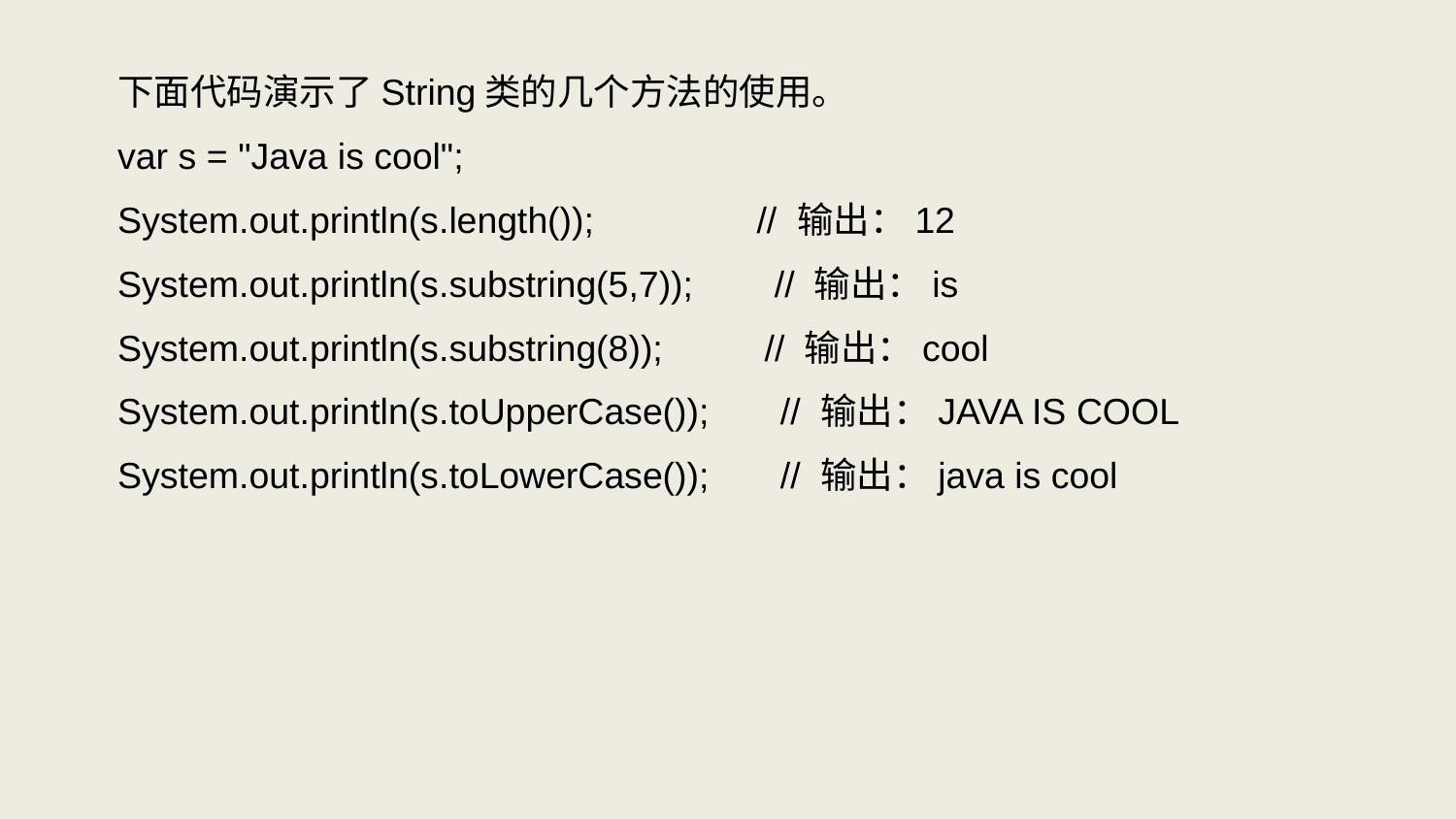

下面代码演示了String类的几个方法的使用。
var s = "Java is cool";
System.out.println(s.length());                // 输出：12
System.out.println(s.substring(5,7));        // 输出：is
System.out.println(s.substring(8));          // 输出：cool
System.out.println(s.toUpperCase());       // 输出：JAVA IS COOL
System.out.println(s.toLowerCase());       // 输出：java is cool